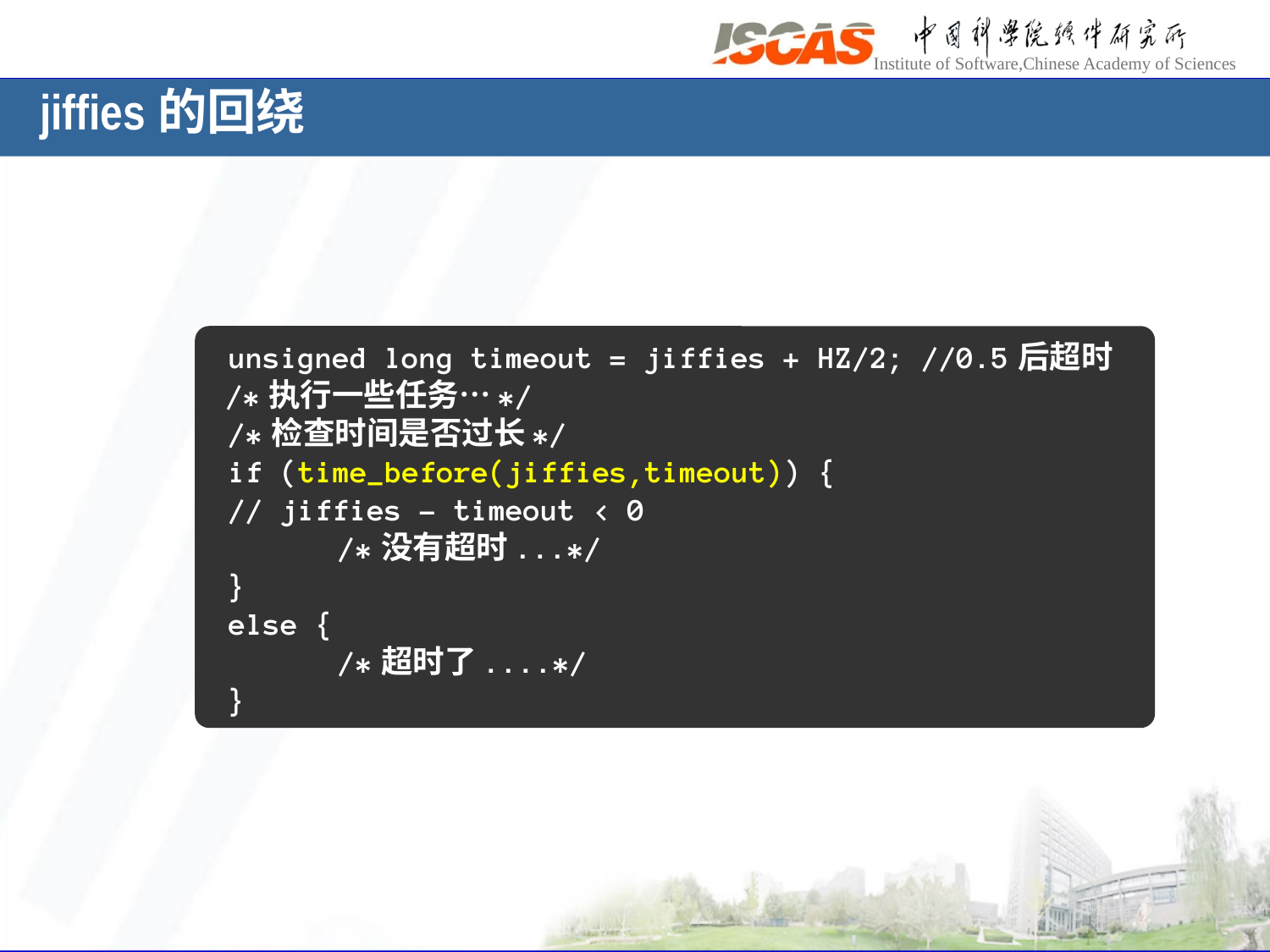

# jiffies的回绕
 unsigned long timeout = jiffies + HZ/2; //0.5后超时
 /*执行一些任务…*/
 /*检查时间是否过长*/
 if (time_before(jiffies,timeout)) {
 // jiffies – timeout < 0
  	/*没有超时...*/
 }
 else {
  	/*超时了....*/
 }